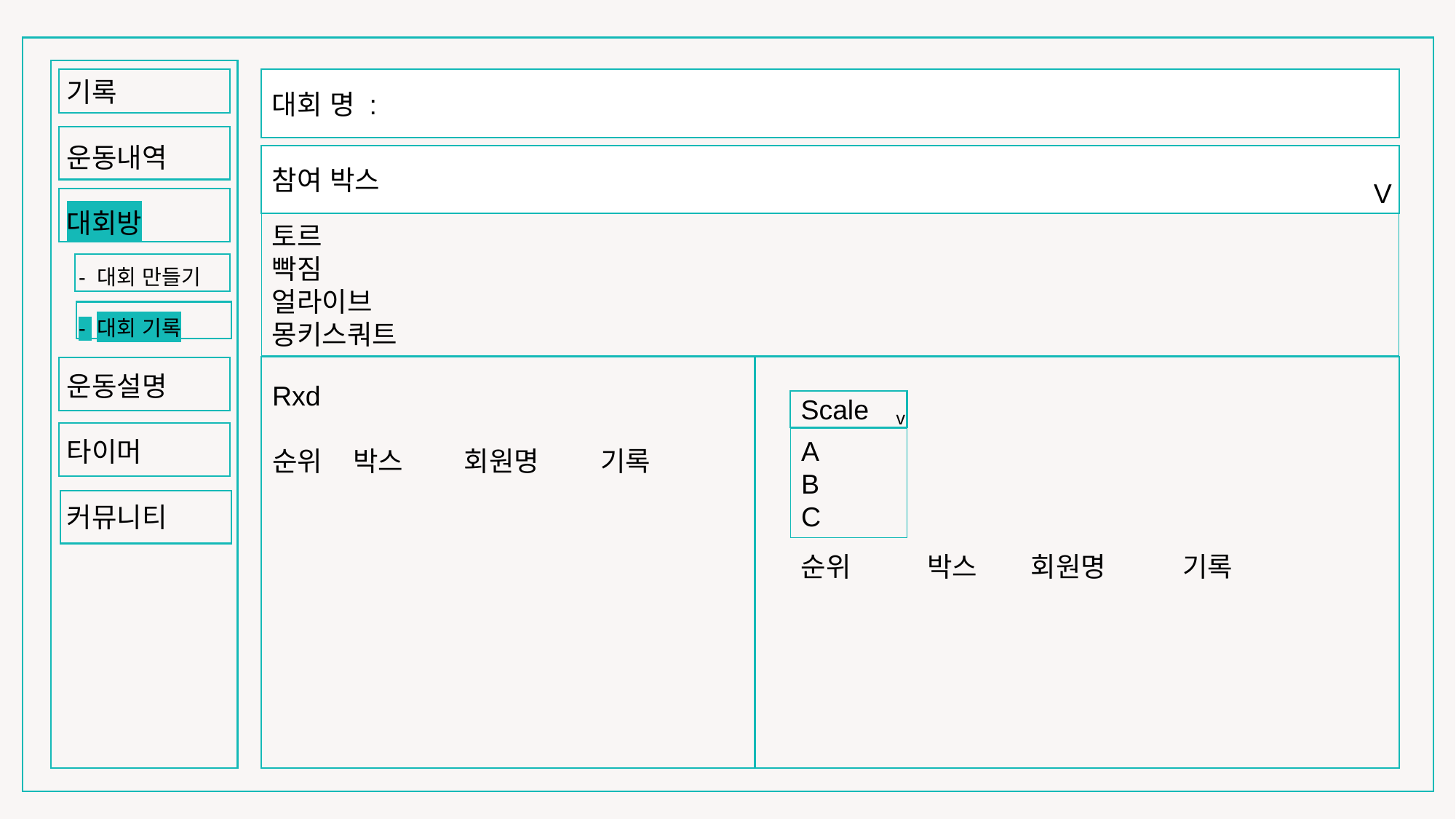

기록

운동내역

대회방

  - 대회 만들기

  - 대회 기록

운동설명

타이머

커뮤니티
대회 명 :

참여 박스
V

토르
빡짐
얼라이브
몽키스쿼트

Rxd

순위    박스        회원명        기록
Scale

순위          박스       회원명          기록
Scale
v
A
B
C